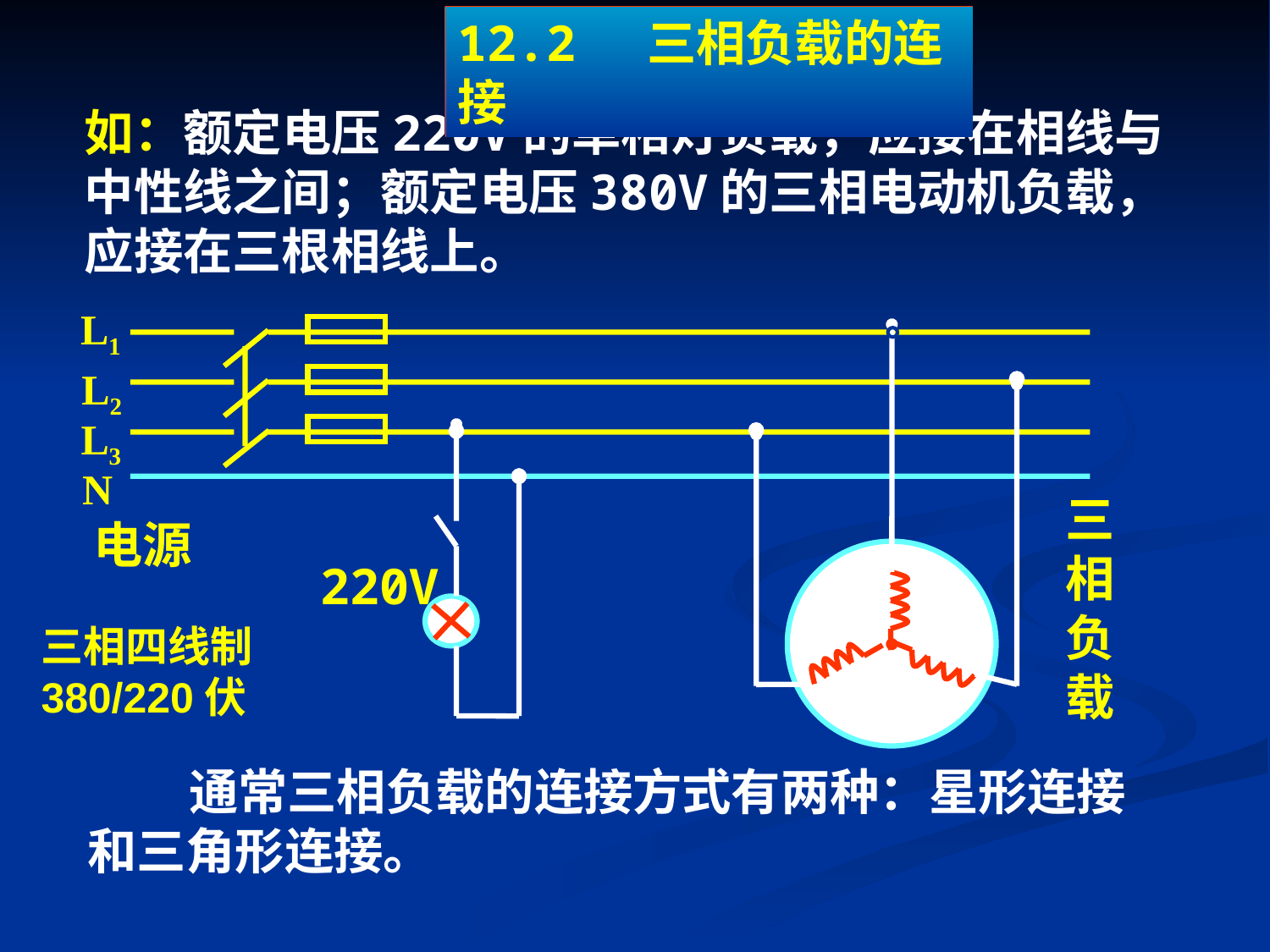

12.2  三相负载的连接
如：额定电压220V的单相灯负载，应接在相线与中性线之间；额定电压380V的三相电动机负载，应接在三根相线上。
L1

L2

L3

N

三相负载
电源

220V

三相四线制   380/220伏
        通常三相负载的连接方式有两种：星形连接和三角形连接。